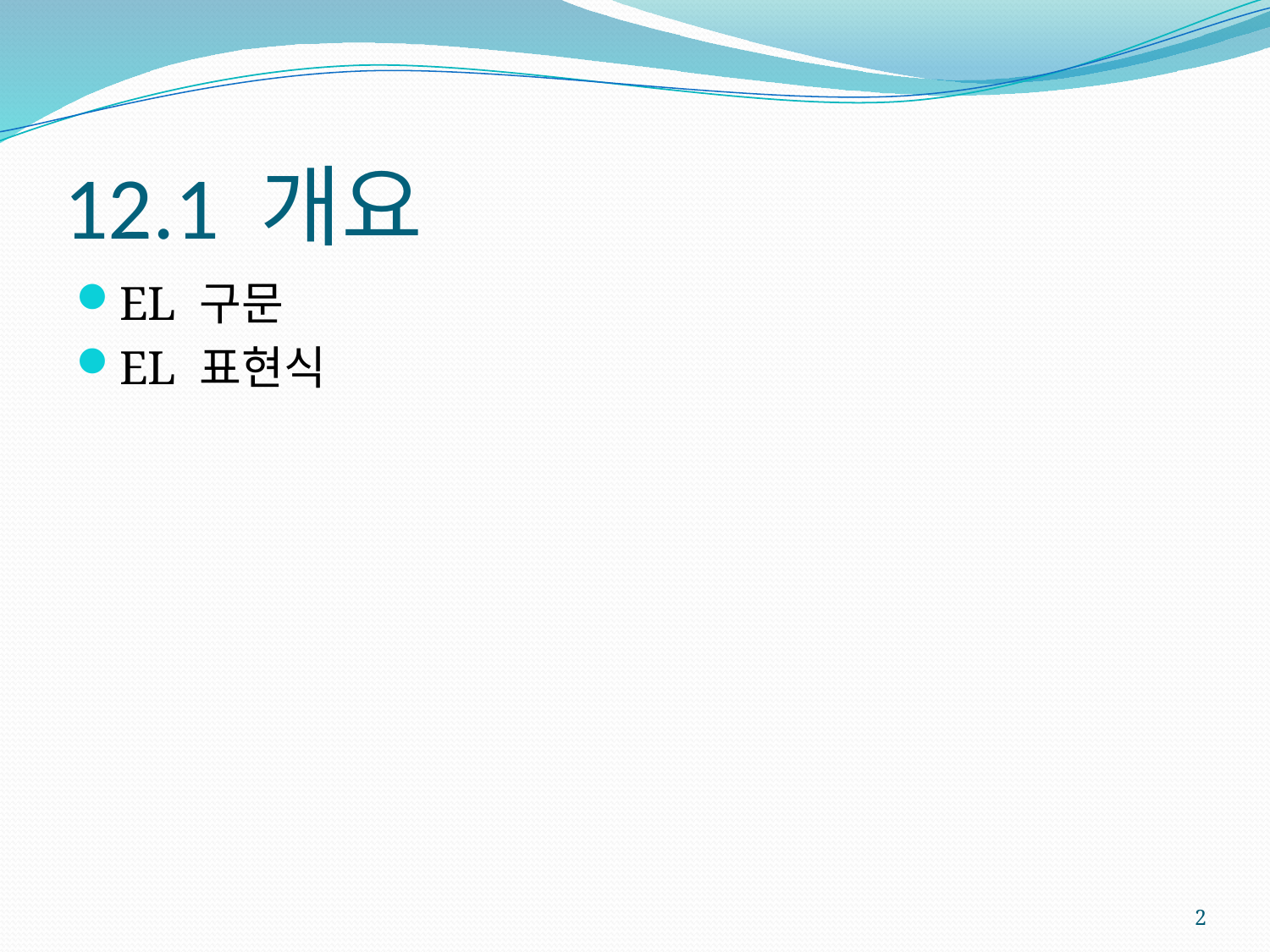

# 12.1 개요
EL 구문
EL 표현식
2